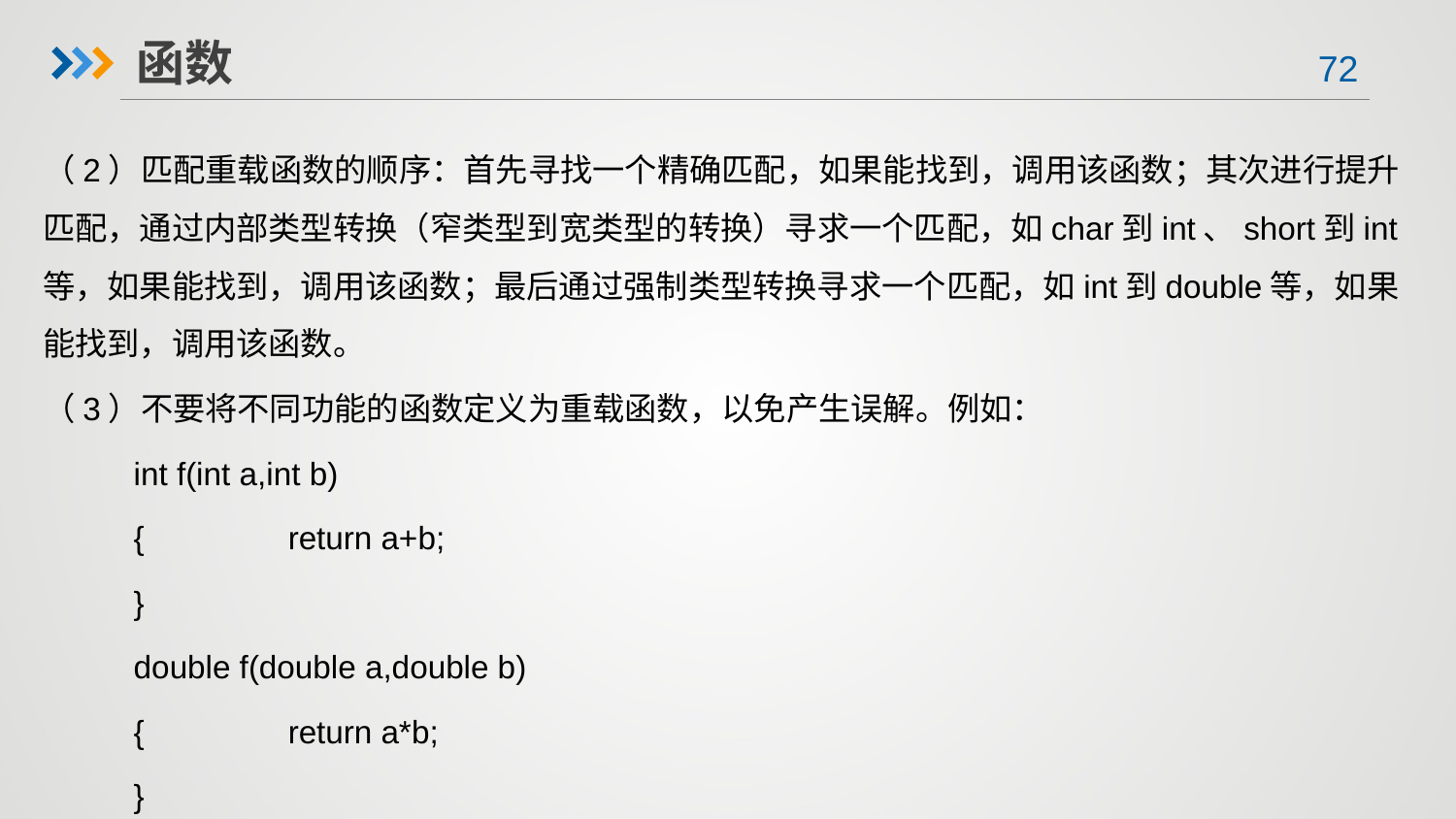

函数
（2）匹配重载函数的顺序：首先寻找一个精确匹配，如果能找到，调用该函数；其次进行提升匹配，通过内部类型转换（窄类型到宽类型的转换）寻求一个匹配，如char到int、short到int等，如果能找到，调用该函数；最后通过强制类型转换寻求一个匹配，如int到double等，如果能找到，调用该函数。
（3）不要将不同功能的函数定义为重载函数，以免产生误解。例如：
  int f(int a,int b)
  { 	   return a+b;
  }
  double f(double a,double b)
  { 	   return a*b;
  }